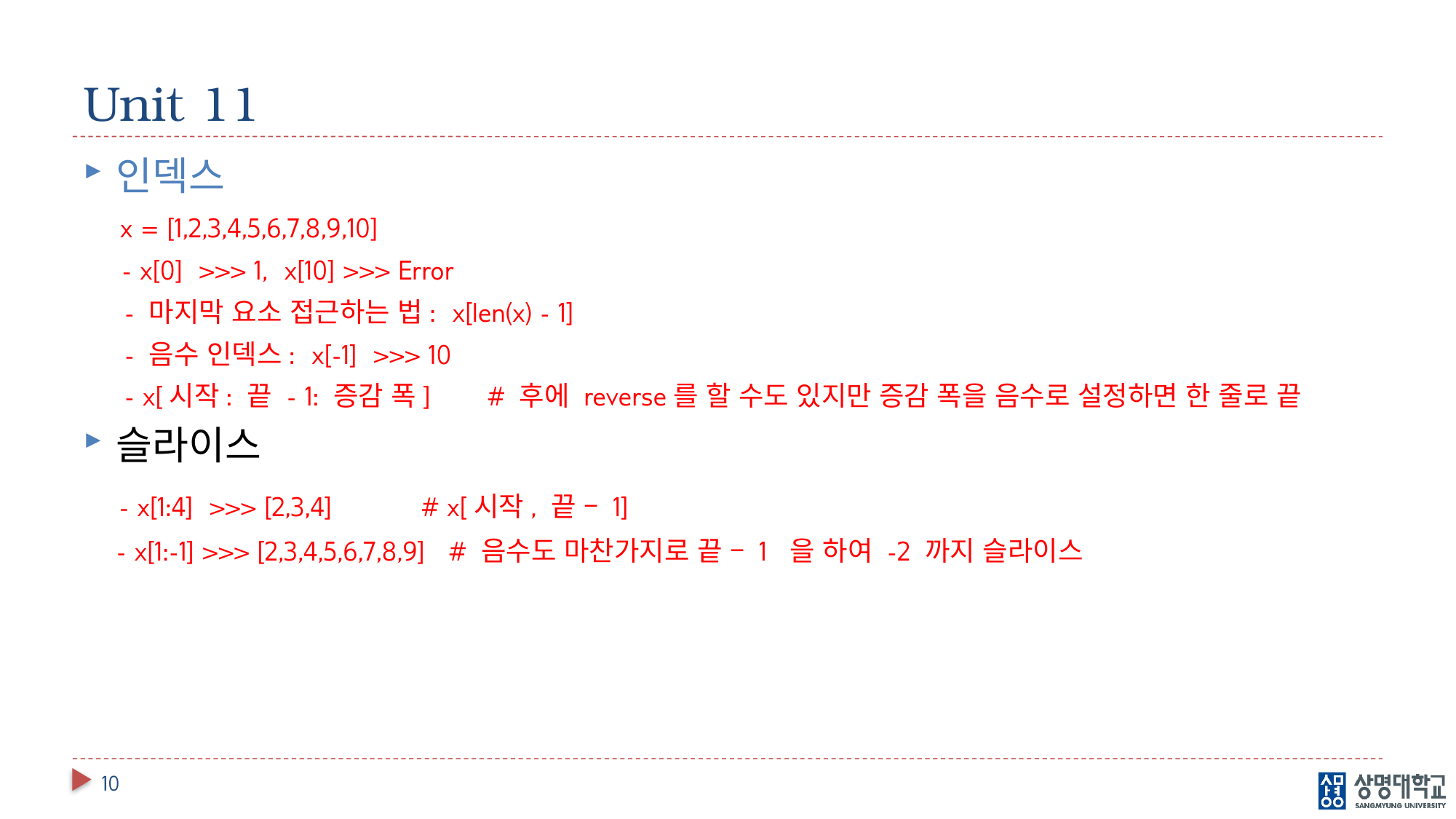

# Unit 11
인덱스
    x = [1,2,3,4,5,6,7,8,9,10]
      - x[0]  >>> 1,  x[10] >>> Error
     - 마지막 요소 접근하는 법:  x[len(x) - 1]
     - 음수 인덱스:  x[-1]  >>> 10
     - x[시작: 끝 - 1: 증감 폭]       # 후에 reverse를 할 수도 있지만 증감 폭을 음수로 설정하면 한 줄로 끝
슬라이스
   - x[1:4]  >>> [2,3,4]           # x[시작, 끝 – 1]
    - x[1:-1] >>> [2,3,4,5,6,7,8,9]   # 음수도 마찬가지로 끝 – 1  을 하여 -2 까지 슬라이스

10